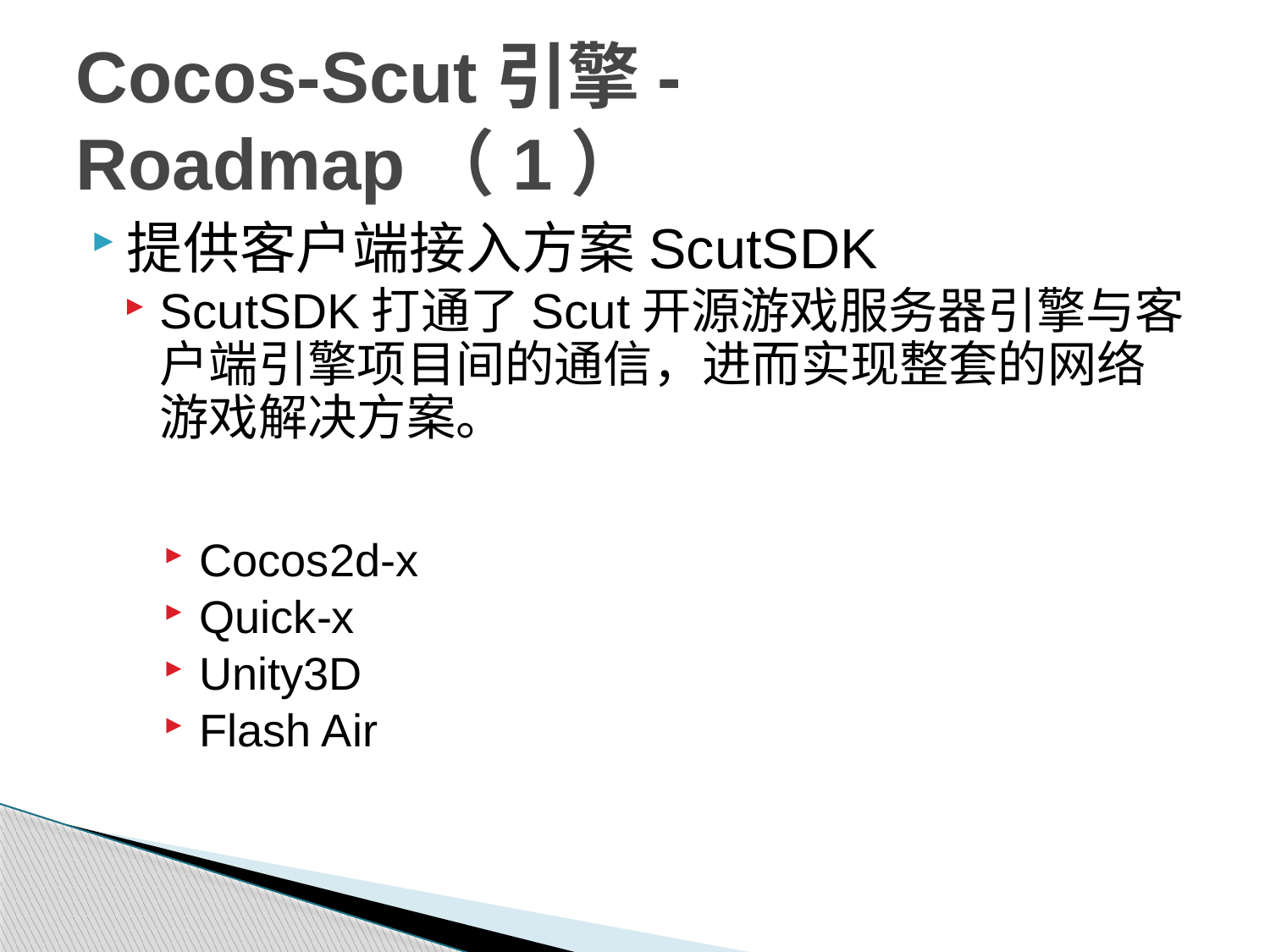

# Cocos-Scut引擎- Roadmap（1）
提供客户端接入方案ScutSDK
ScutSDK打通了Scut开源游戏服务器引擎与客户端引擎项目间的通信，进而实现整套的网络游戏解决方案。

Cocos2d-x
Quick-x
Unity3D
Flash Air